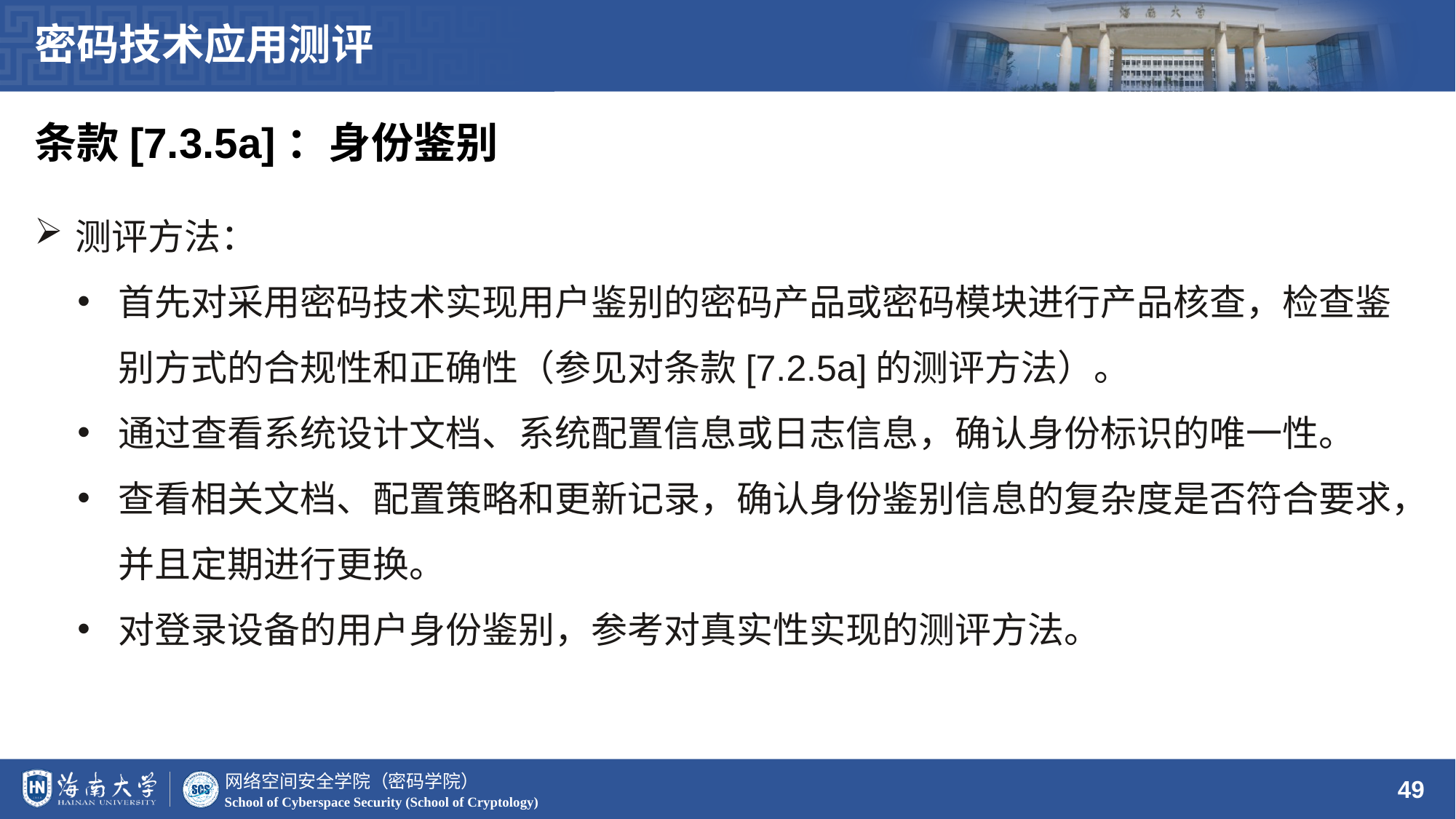

密码技术应用测评
条款[7.3.5a]：身份鉴别
测评方法：
首先对采用密码技术实现用户鉴别的密码产品或密码模块进行产品核查，检查鉴别方式的合规性和正确性（参见对条款[7.2.5a]的测评方法）。
通过查看系统设计文档、系统配置信息或日志信息，确认身份标识的唯一性。
查看相关文档、配置策略和更新记录，确认身份鉴别信息的复杂度是否符合要求，并且定期进行更换。
对登录设备的用户身份鉴别，参考对真实性实现的测评方法。
49